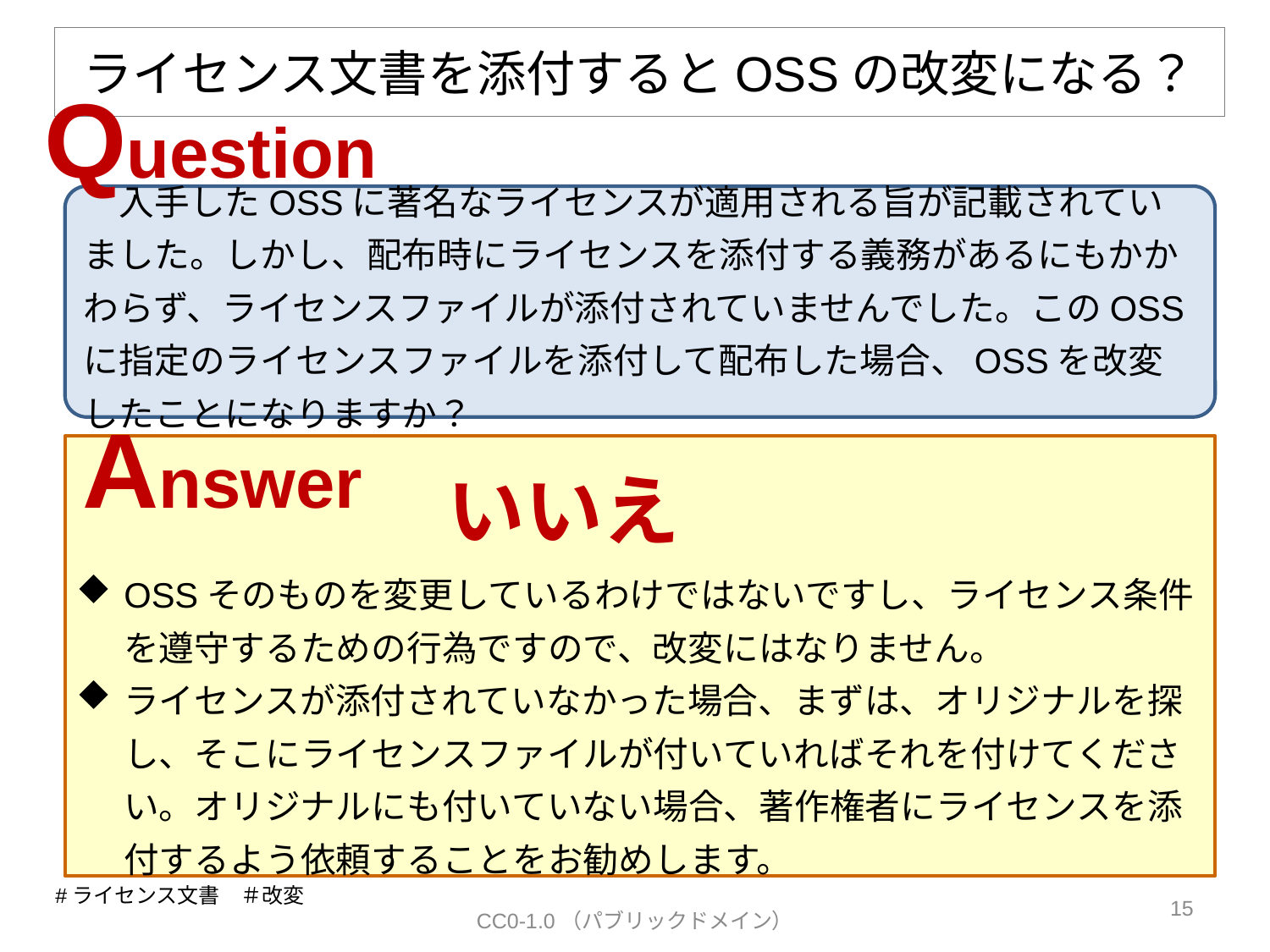

# ライセンス文書を添付するとOSSの改変になる？
Question
　入手したOSSに著名なライセンスが適用される旨が記載されていました。しかし、配布時にライセンスを添付する義務があるにもかかわらず、ライセンスファイルが添付されていませんでした。このOSSに指定のライセンスファイルを添付して配布した場合、OSSを改変したことになりますか？
Answer

いいえ
OSSそのものを変更しているわけではないですし、ライセンス条件を遵守するための行為ですので、改変にはなりません。
ライセンスが添付されていなかった場合、まずは、オリジナルを探し、そこにライセンスファイルが付いていればそれを付けてください。オリジナルにも付いていない場合、著作権者にライセンスを添付するよう依頼することをお勧めします。
#ライセンス文書　＃改変
15
CC0-1.0（パブリックドメイン）